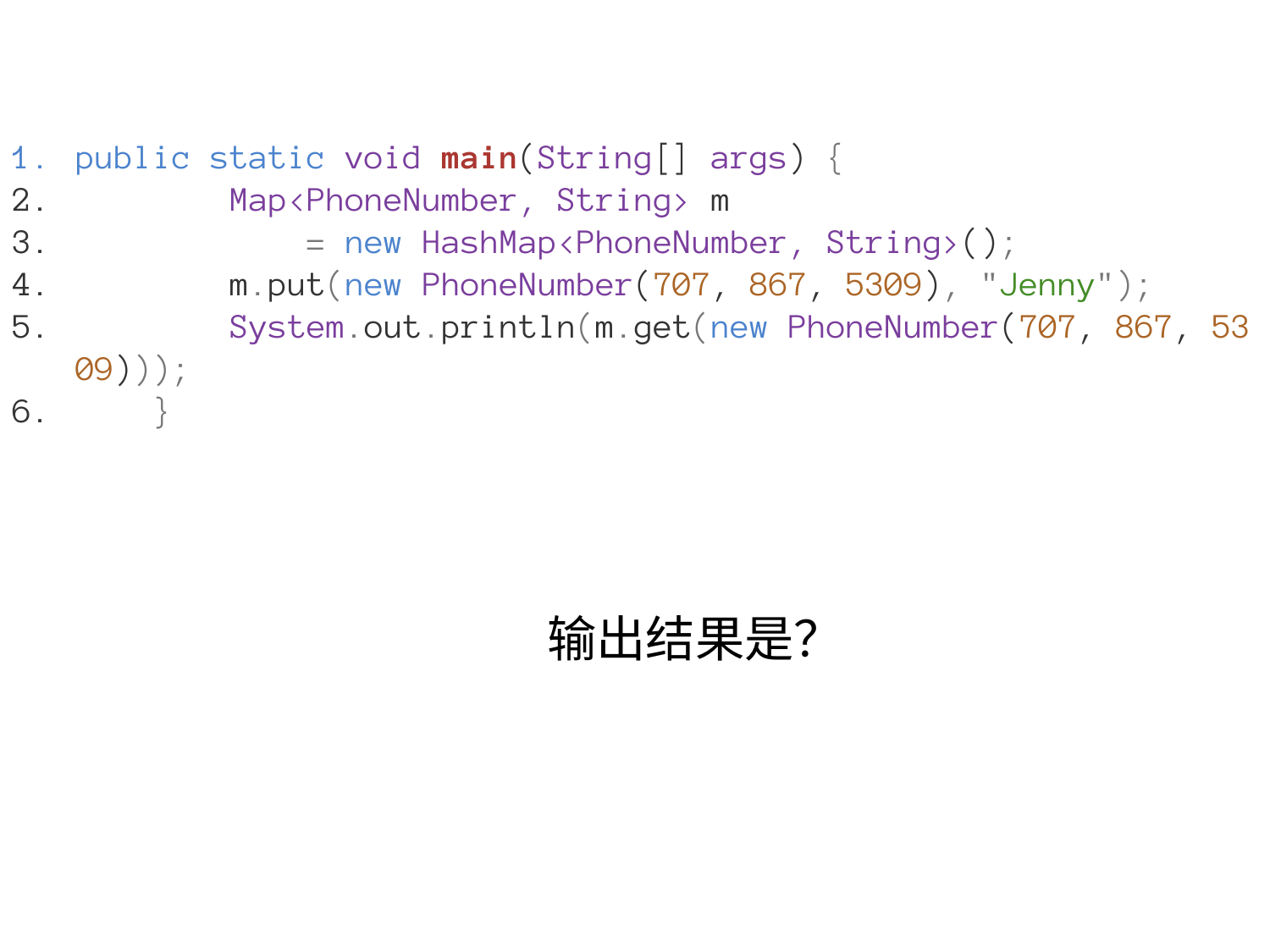

public static void main(String[] args) {
        Map<PhoneNumber, String> m
            = new HashMap<PhoneNumber, String>();
        m.put(new PhoneNumber(707, 867, 5309), "Jenny");
        System.out.println(m.get(new PhoneNumber(707, 867, 5309)));
    }

输出结果是？